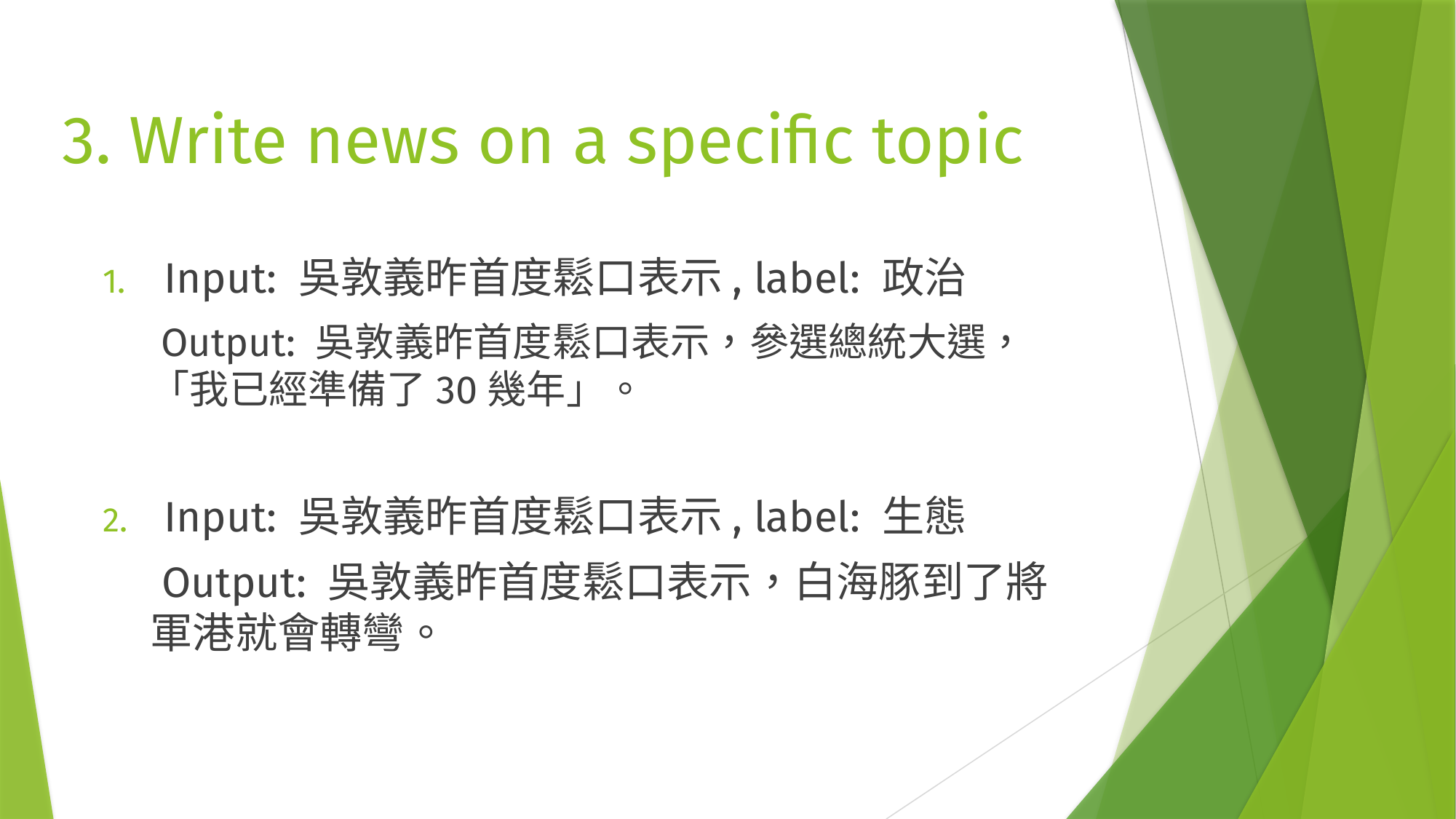

# 3. Write news on a specific topic
Input: 吳敦義昨首度鬆口表示, label: 政治
 Output: 吳敦義昨首度鬆口表示，參選總統大選，「我已經準備了30幾年」。

Input: 吳敦義昨首度鬆口表示, label: 生態
 Output: 吳敦義昨首度鬆口表示，白海豚到了將軍港就會轉彎。